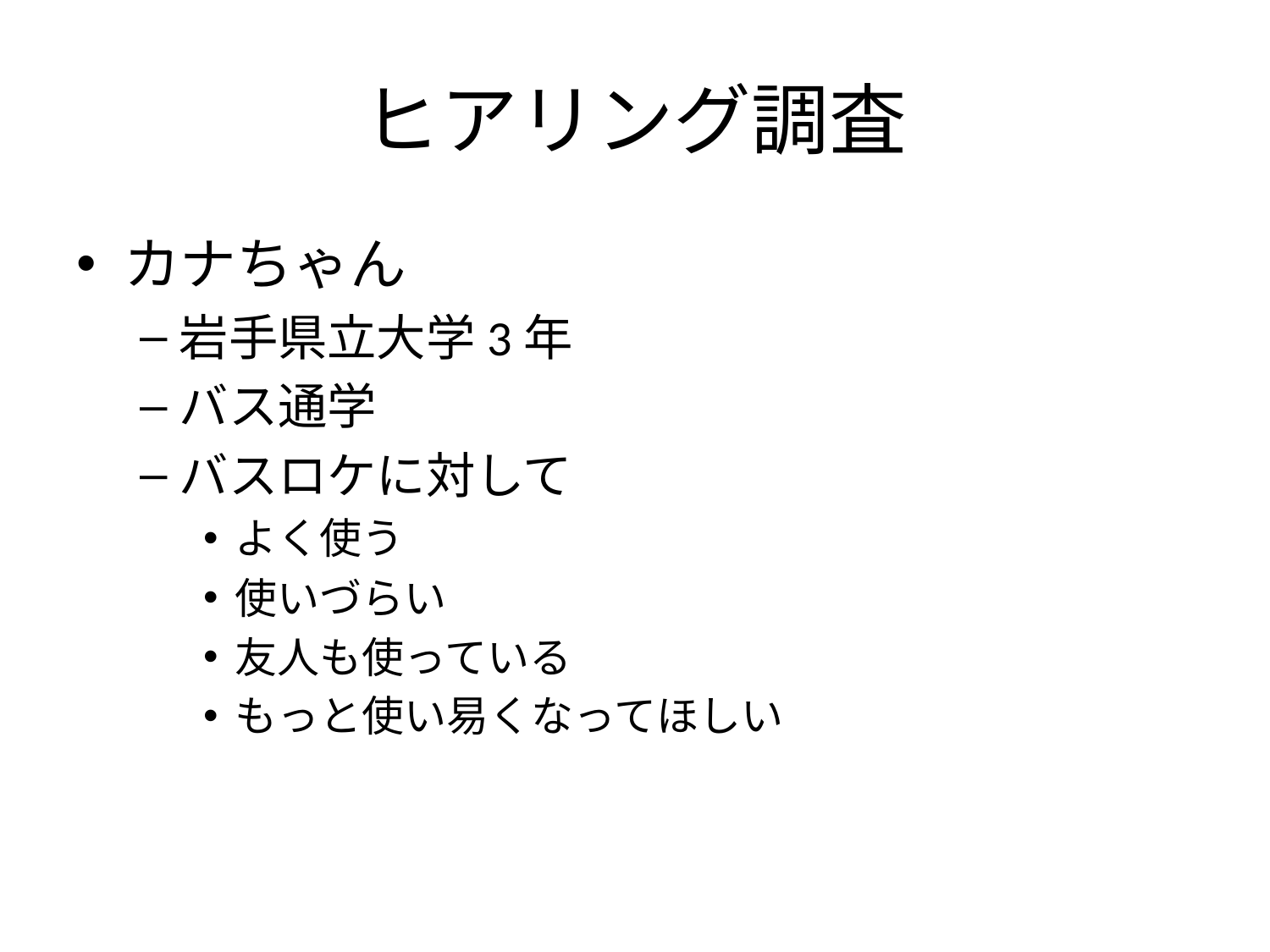

# ヒアリング調査
カナちゃん
岩手県立大学3年
バス通学
バスロケに対して
よく使う
使いづらい
友人も使っている
もっと使い易くなってほしい